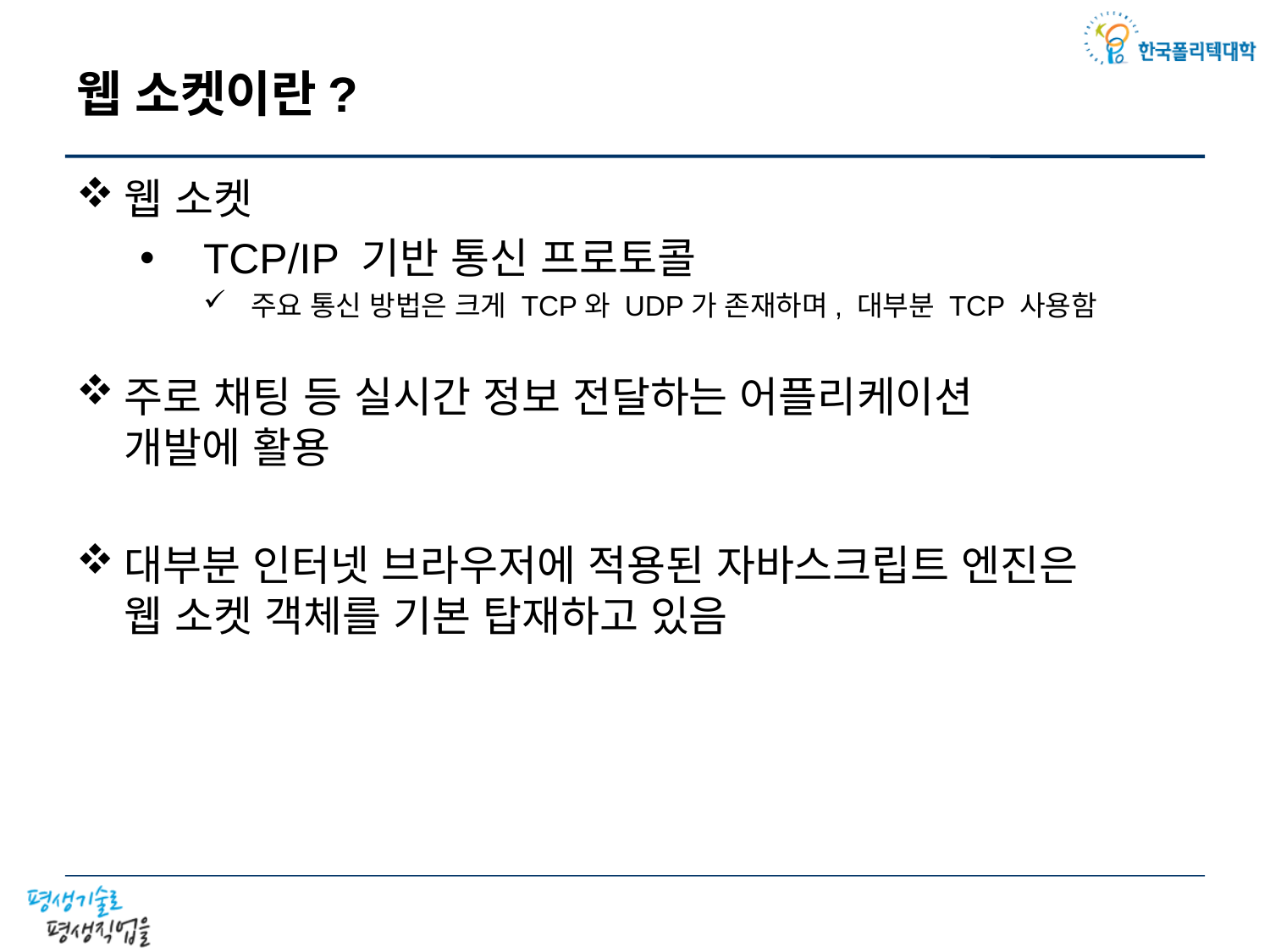

# 웹 소켓이란?
웹 소켓
TCP/IP 기반 통신 프로토콜
주요 통신 방법은 크게 TCP와 UDP가 존재하며, 대부분 TCP 사용함

주로 채팅 등 실시간 정보 전달하는 어플리케이션
개발에 활용

대부분 인터넷 브라우저에 적용된 자바스크립트 엔진은
웹 소켓 객체를 기본 탑재하고 있음